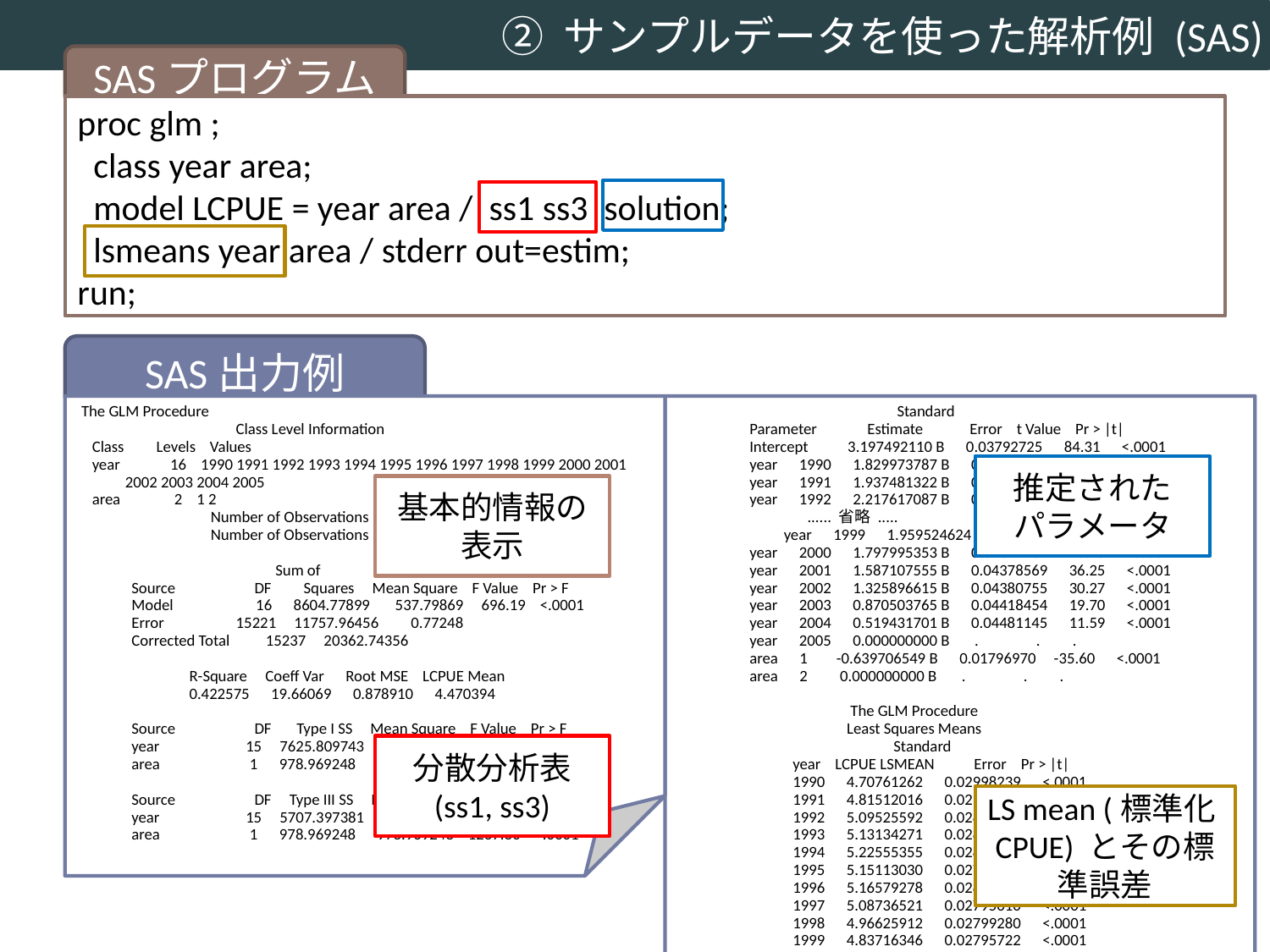

② サンプルデータを使った解析例 (SAS)
SASプログラム
proc glm ;
  class year area;
  model LCPUE = year area /  ss1 ss3  solution;
  lsmeans year area / stderr out=estim;
run;

推定された
パラメータ

分散分析表
(ss1, ss3)

LS mean (標準化CPUE) とその標準誤差
SAS出力例
 The GLM Procedure
                                            Class Level Information
    Class         Levels    Values
    year              16    1990 1991 1992 1993 1994 1995 1996 1997 1998 1999 2000 2001 2002 2003 2004 2005
    area               2    1 2
                                     Number of Observations Read       15239
                                     Number of Observations Used       15238

                                                       Sum of
               Source                      DF         Squares     Mean Square    F Value    Pr > F
               Model                       16      8604.77899       537.79869     696.19    <.0001
               Error                    15221     11757.96456         0.77248
               Corrected Total          15237     20362.74356

                               R-Square     Coeff Var      Root MSE    LCPUE Mean
                               0.422575      19.66069      0.878910      4.470394

               Source                      DF       Type I SS     Mean Square    F Value    Pr > F
               year                        15     7625.809743      508.387316     658.12    <.0001
               area                         1      978.969248      978.969248    1267.30    <.0001

               Source                      DF     Type III SS     Mean Square    F Value    Pr > F
               year                        15     5707.397381      380.493159     492.56    <.0001
               area                         1      978.969248      978.969248    1267.30    <.0001
                                                             Standard
                    Parameter              Estimate             Error    t Value    Pr > |t|
                    Intercept           3.197492110 B      0.03792725      84.31      <.0001
                    year      1990      1.829973787 B      0.04419352      41.41      <.0001
                    year      1991      1.937481322 B      0.04389721      44.14      <.0001
                    year      1992      2.217617087 B      0.04384763      50.58      <.0001
                                    ...... 省略 .....
　　　　　　  year      1999      1.959524624 B      0.04401576      44.52      <.0001
                    year      2000      1.797995353 B      0.04392934      40.93      <.0001
                    year      2001      1.587107555 B      0.04378569      36.25      <.0001
                    year      2002      1.325896615 B      0.04380755      30.27      <.0001
                    year      2003      0.870503765 B      0.04418454      19.70      <.0001
                    year      2004      0.519431701 B      0.04481145      11.59      <.0001
                    year      2005      0.000000000 B       .                .         .
                    area      1        -0.639706549 B      0.01796970     -35.60      <.0001
                    area      2         0.000000000 B       .                .         .

                                                The GLM Procedure
                                               Least Squares Means
                                                            Standard
                                year    LCPUE LSMEAN           Error    Pr > |t|
                                1990      4.70761262      0.02998239      <.0001
                                1991      4.81512016      0.02922636      <.0001
                                1992      5.09525592      0.02869906      <.0001
                                1993      5.13134271      0.02827566      <.0001
                                1994      5.22555355      0.02807519      <.0001
                                1995      5.15113030      0.02798747      <.0001
                                1996      5.16579278      0.02800381      <.0001
                                1997      5.08736521      0.02795610      <.0001
                                1998      4.96625912      0.02799280      <.0001
                                1999      4.83716346      0.02795722      <.0001
                                2000      4.67563419      0.02819983      <.0001
                                2001      4.46474639      0.02855626      <.0001
                                2002      4.20353545      0.02899115      <.0001
                                2003      3.74814260      0.02994662      <.0001
                                2004      3.39707054      0.03103598      <.0001
                                2005      2.87763884      0.03462810      <.0001

                                                            Standard
                                area    LCPUE LSMEAN           Error    Pr > |t|
                                1         4.27698196      0.00819424      <.0001
                                2         4.91668851      0.01568806      <.0001
基本的情報の表示